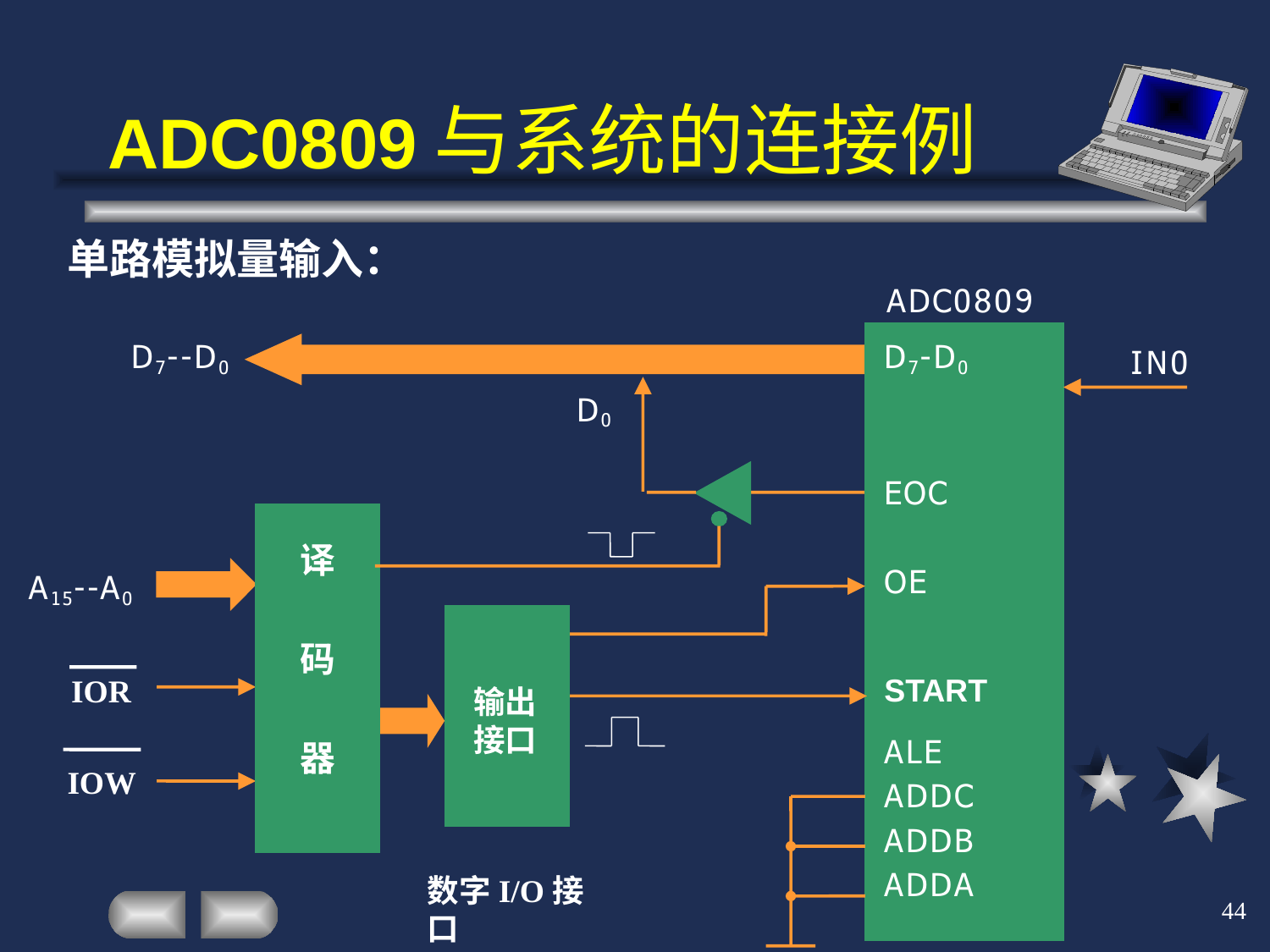

# ADC0809与系统的连接例
单路模拟量输入：
ADC0809

D7--D0
D7-D0

EOC

OE

START
ALE
ADDC
ADDB
ADDA

IN0

D0

译

码

器

A15--A0

IOR

输出接口

IOW

数字I/O接口

44